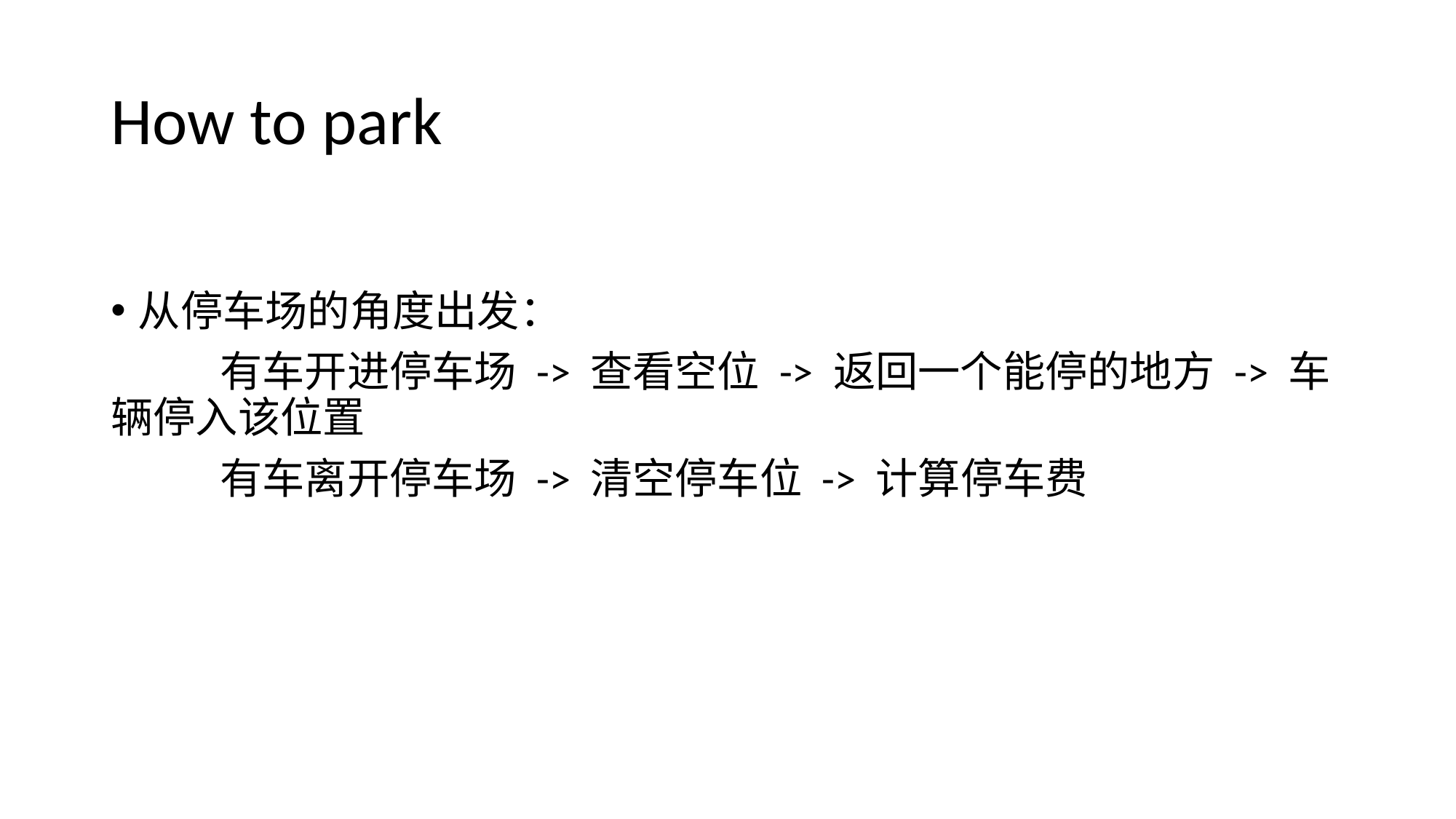

# How to park

从停车场的角度出发：
	有车开进停车场 -> 查看空位 -> 返回一个能停的地方 -> 车辆停入该位置
	有车离开停车场 -> 清空停车位 -> 计算停车费